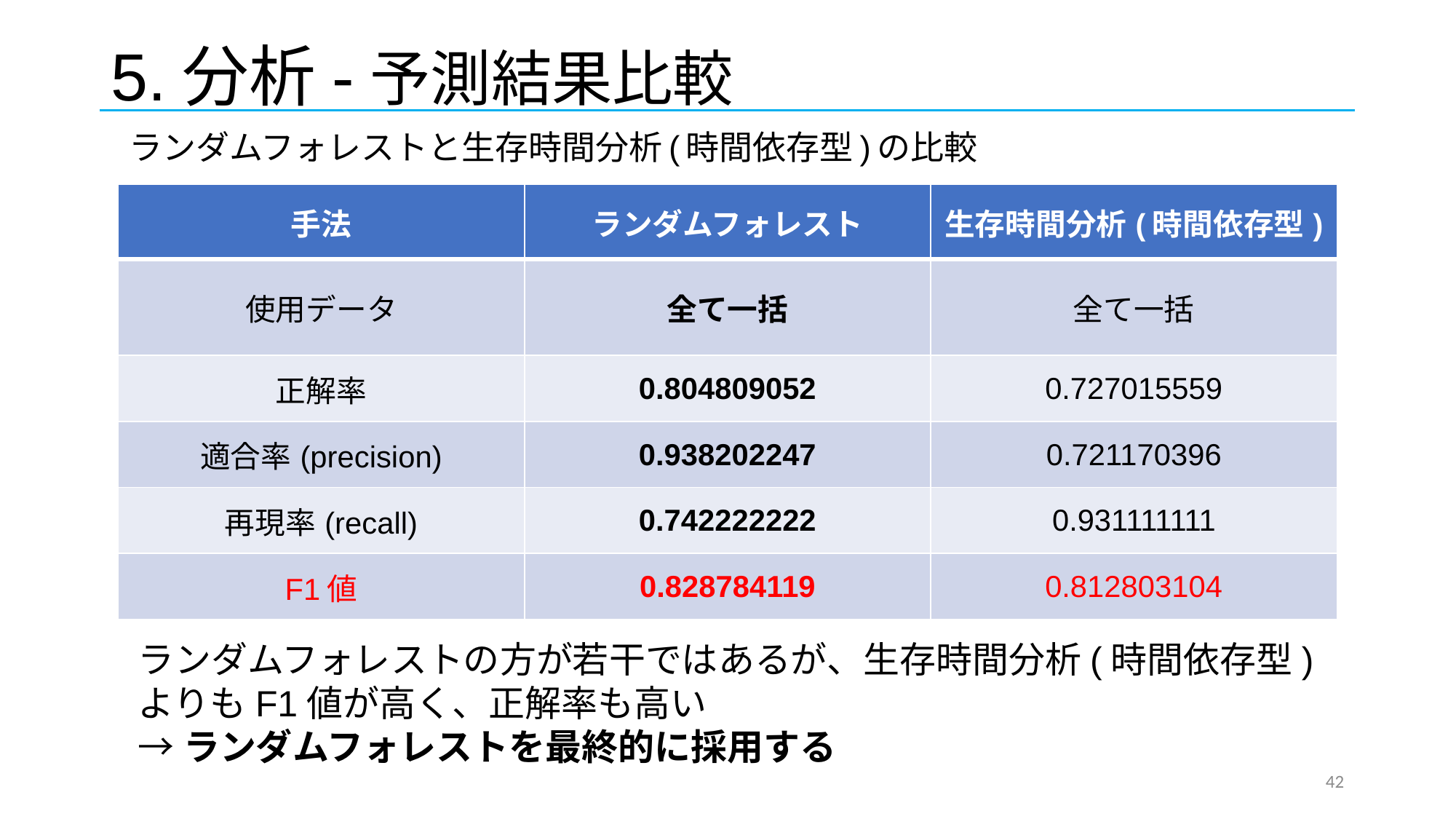

# 5.分析-予測結果比較
ランダムフォレストと生存時間分析(時間依存型)の比較
| 手法 | ランダムフォレスト | 生存時間分析(時間依存型) |
| --- | --- | --- |
| 使用データ | 全て一括 | 全て一括 |
| 正解率 | 0.804809052 | 0.727015559 |
| 適合率(precision) | 0.938202247 | 0.721170396 |
| 再現率(recall) | 0.742222222 | 0.931111111 |
| F1値 | 0.828784119 | 0.812803104 |
ランダムフォレストの方が若干ではあるが、生存時間分析(時間依存型)
よりもF1値が高く、正解率も高い
→ランダムフォレストを最終的に採用する

42